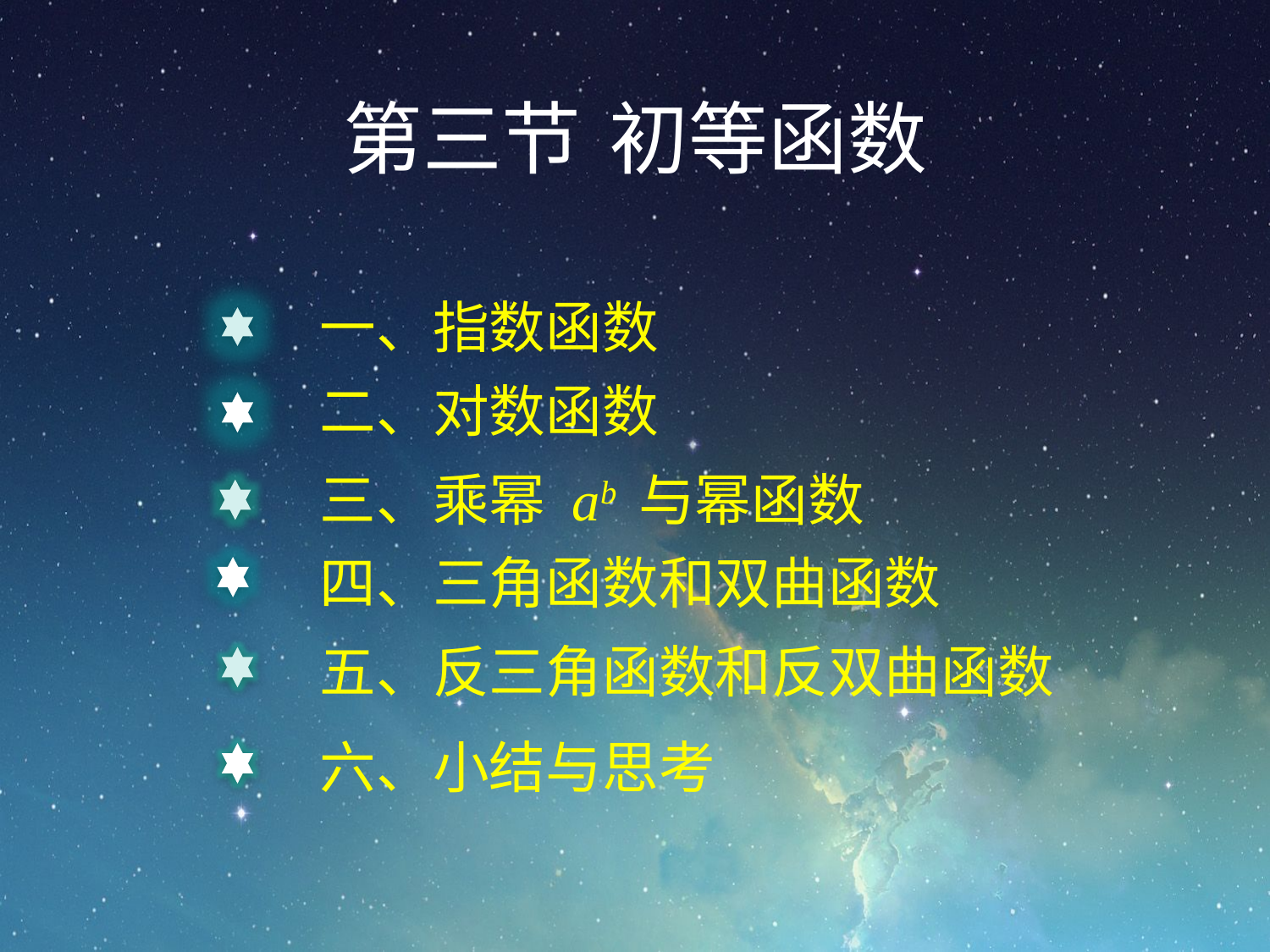

# 第三节  初等函数
一、指数函数

二、对数函数

三、乘幂 ab 与幂函数

四、三角函数和双曲函数

五、反三角函数和反双曲函数

六、小结与思考